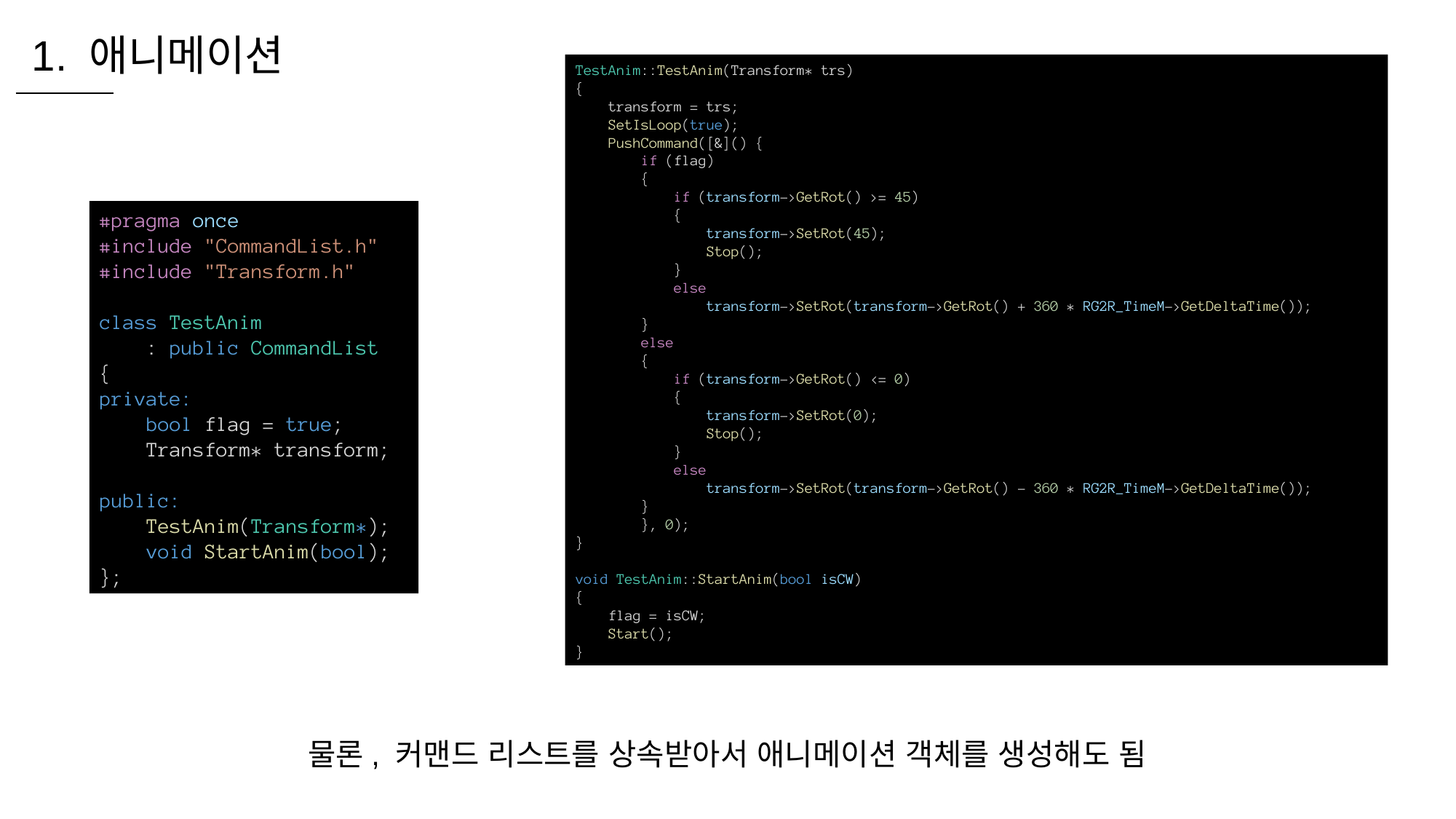

1. 애니메이션
TestAnim::TestAnim(Transform* trs)
{
    transform = trs;
    SetIsLoop(true);
    PushCommand([&]() {
        if (flag)
        {
            if (transform->GetRot() >= 45)
            {
                transform->SetRot(45);
                Stop();
            }
            else
                transform->SetRot(transform->GetRot() + 360 * RG2R_TimeM->GetDeltaTime());
        }
        else
        {
            if (transform->GetRot() <= 0)
            {
                transform->SetRot(0);
                Stop();
            }
            else
                transform->SetRot(transform->GetRot() - 360 * RG2R_TimeM->GetDeltaTime());
        }
        }, 0);
}
void TestAnim::StartAnim(bool isCW)
{
    flag = isCW;
    Start();
}
#pragma once
#include "CommandList.h"
#include "Transform.h"
class TestAnim
    : public CommandList
{
private:
    bool flag = true;
    Transform* transform;
public:
    TestAnim(Transform*);
    void StartAnim(bool);
};
물론, 커맨드 리스트를 상속받아서 애니메이션 객체를 생성해도 됨